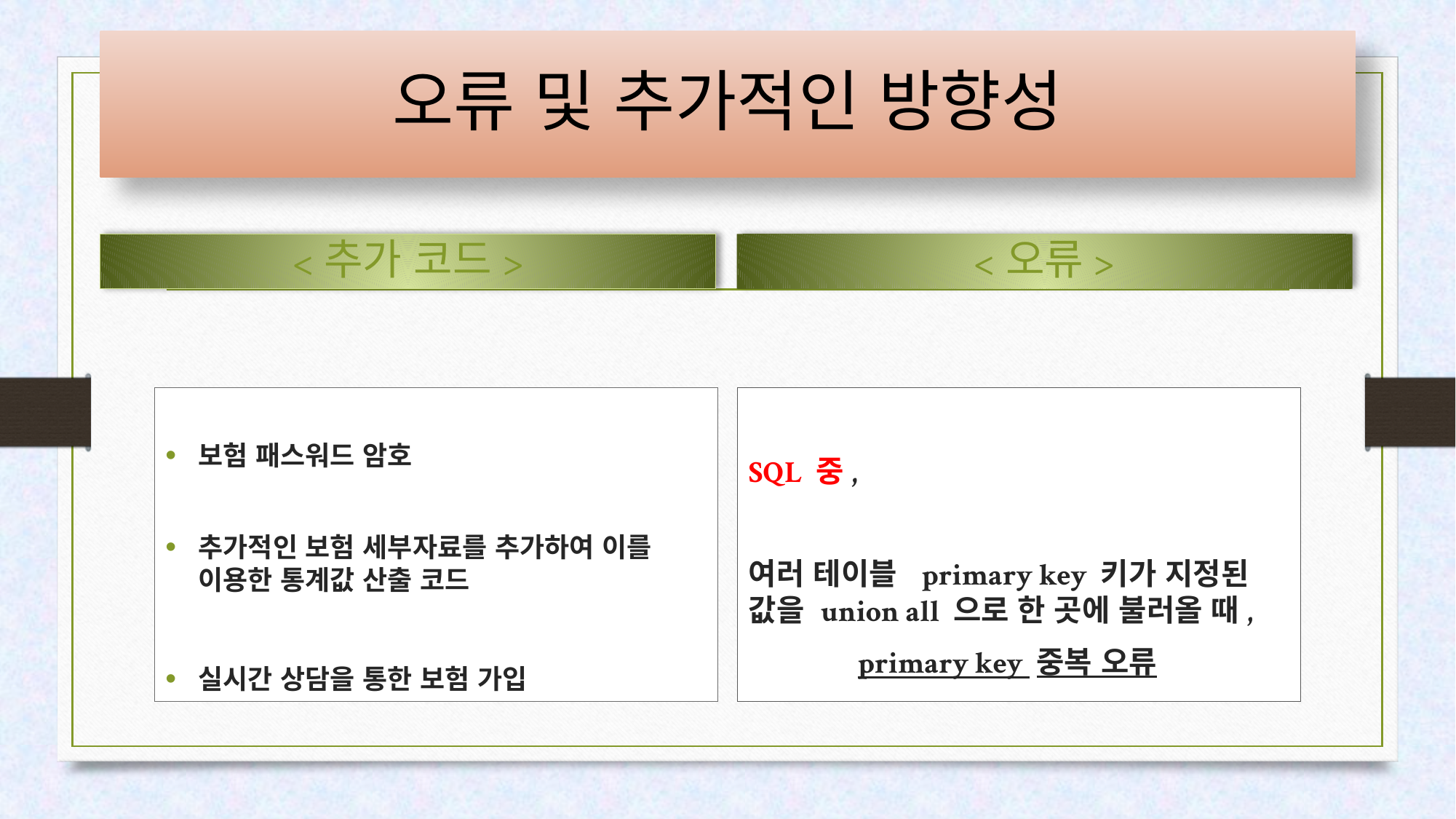

오류 및 추가적인 방향성
<추가 코드>
<오류>

보험 패스워드 암호

추가적인 보험 세부자료를 추가하여 이를 이용한 통계값 산출 코드

실시간 상담을 통한 보험 가입

SQL 중,

여러 테이블  primary key 키가 지정된 값을 union all 으로 한 곳에 불러올 때,
	primary key 중복 오류